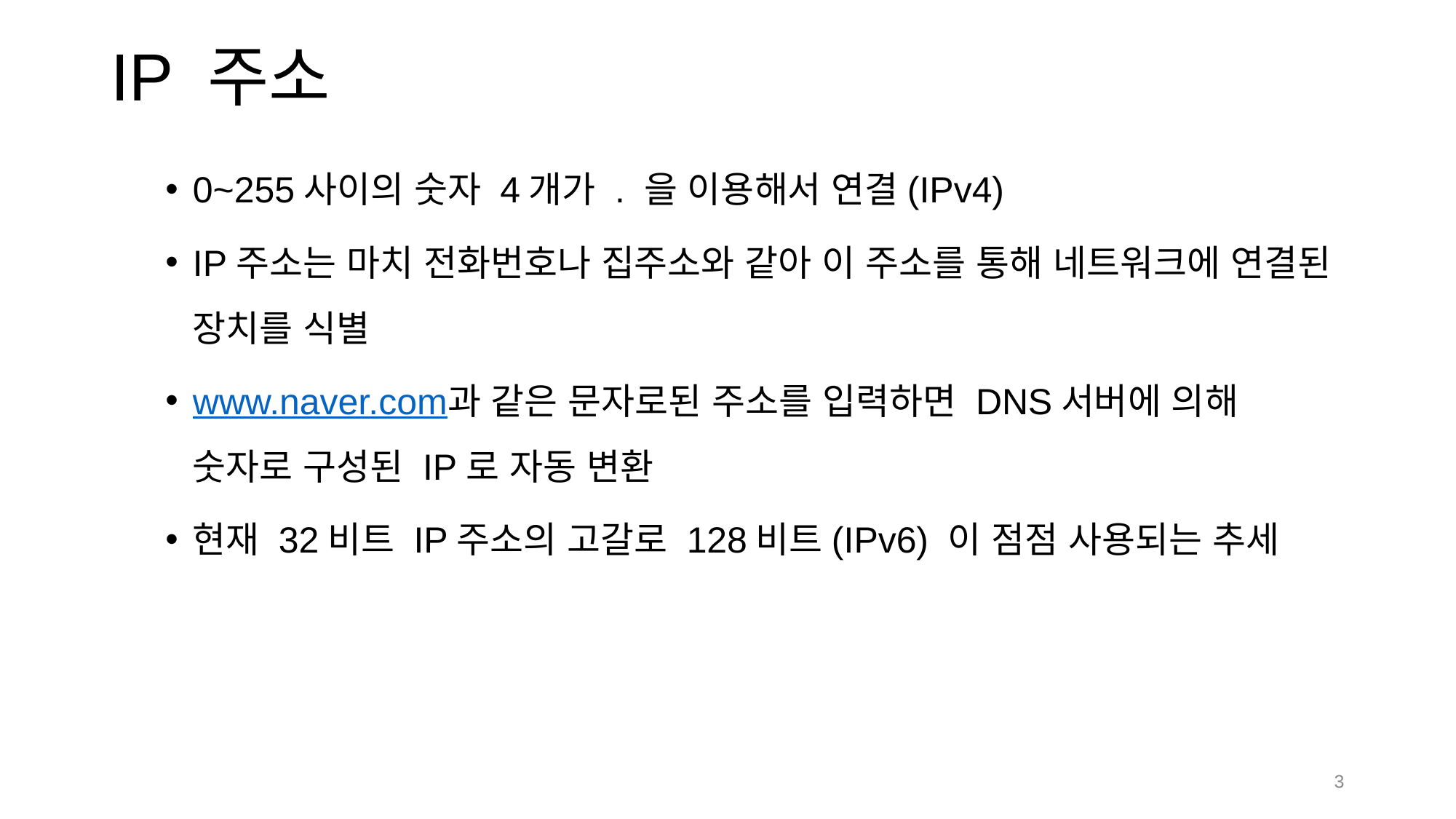

# IP 주소
0~255사이의 숫자 4개가 . 을 이용해서 연결(IPv4)
IP주소는 마치 전화번호나 집주소와 같아 이 주소를 통해 네트워크에 연결된 장치를 식별
www.naver.com과 같은 문자로된 주소를 입력하면 DNS서버에 의해 숫자로 구성된 IP로 자동 변환
현재 32비트 IP주소의 고갈로 128비트(IPv6) 이 점점 사용되는 추세
3